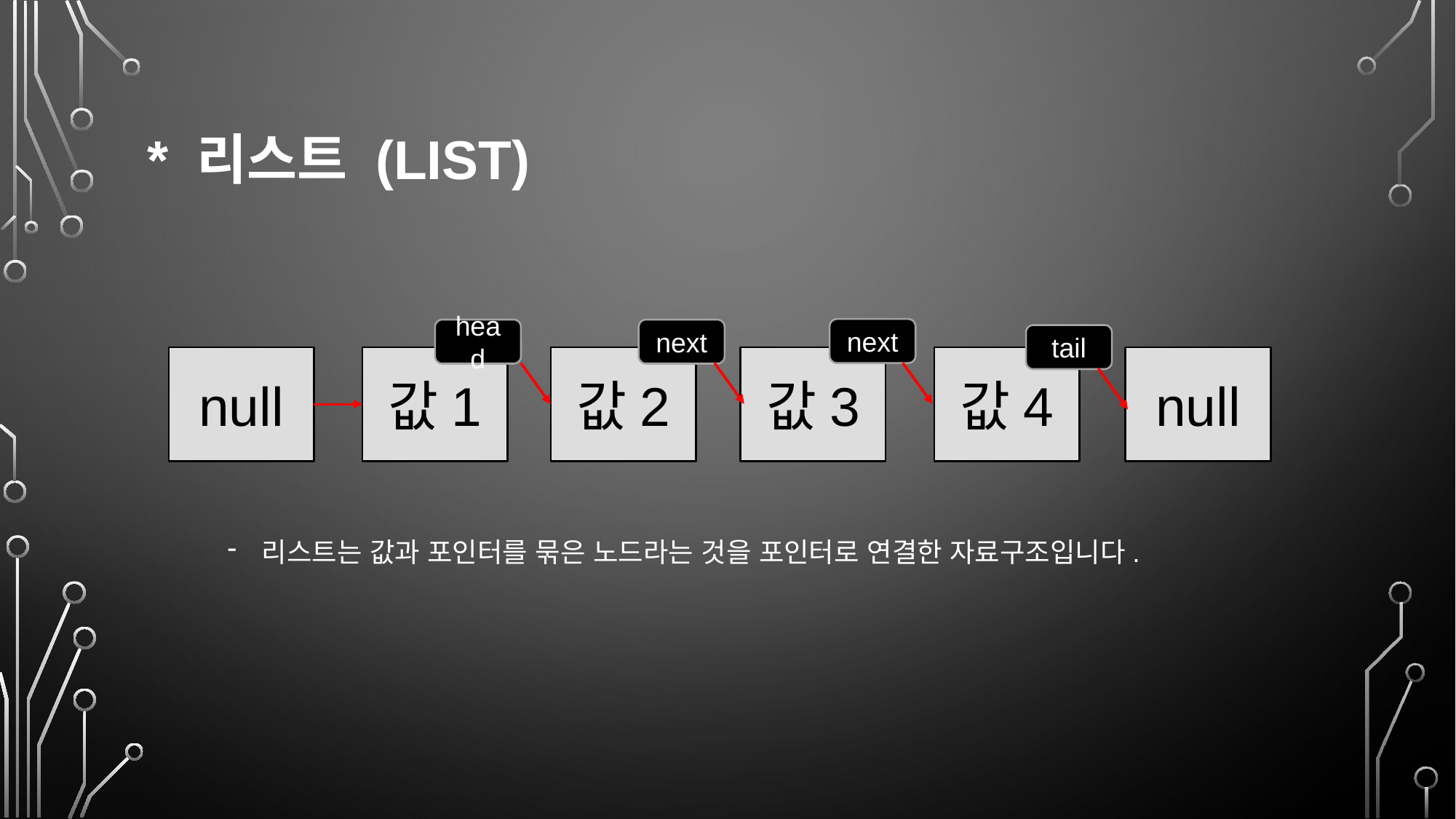

* 리스트 (List)
next
head
next
tail
null
값1
값2
값3
값4
null
리스트는 값과 포인터를 묶은 노드라는 것을 포인터로 연결한 자료구조입니다.